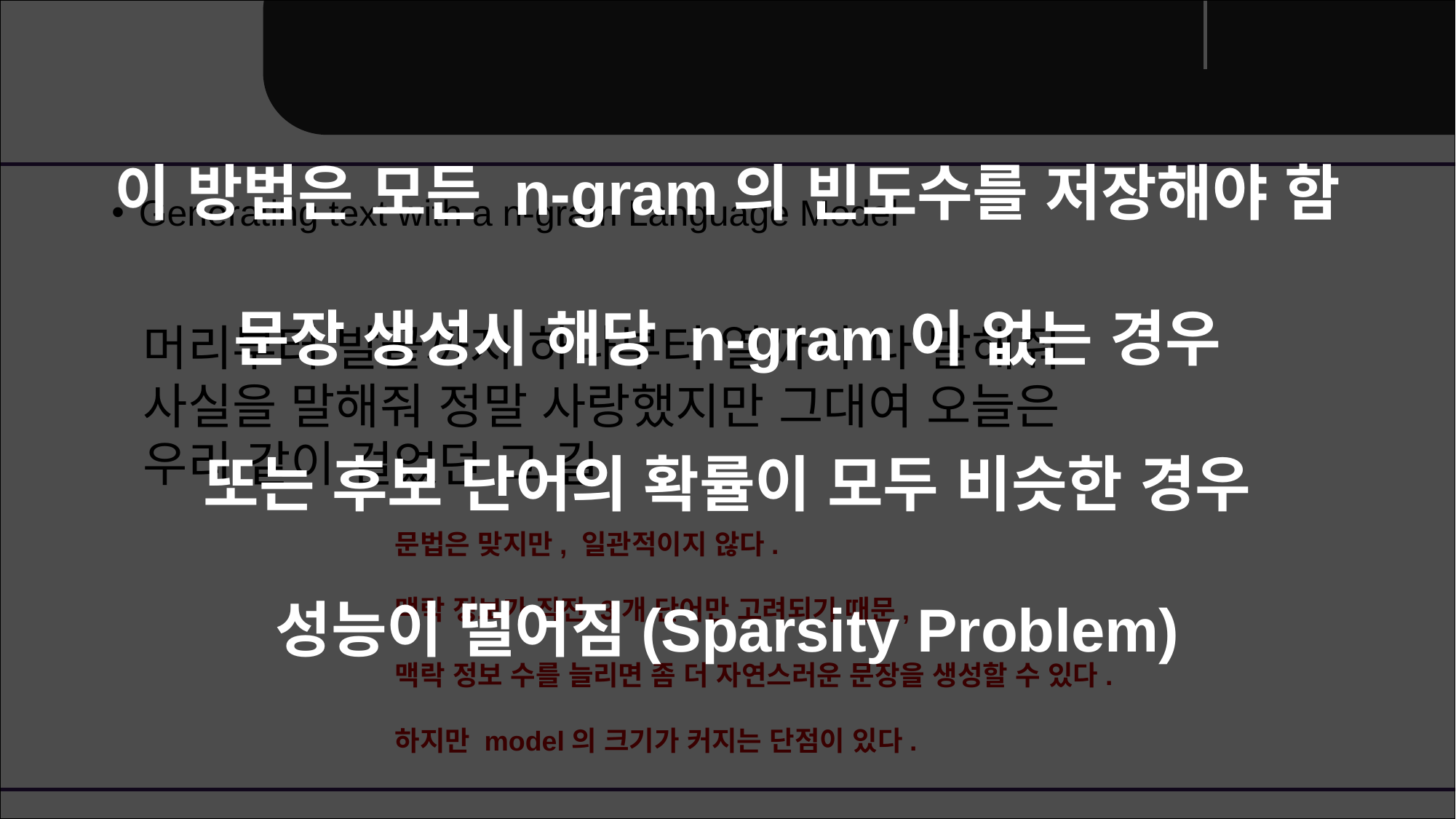

이 방법은 모든 n-gram의 빈도수를 저장해야 함

문장 생성시 해당 n-gram이 없는 경우

또는 후보 단어의 확률이 모두 비슷한 경우

성능이 떨어짐(Sparsity Problem)
Unit  01 ㅣ  자연어처리 개요
Generating text with a n-gram Language Model

머리부터 발끝까지 하나부터 열까지 다 말해줘
사실을 말해줘 정말 사랑했지만 그대여 오늘은
우리 같이 걸었던 그 길
문법은 맞지만, 일관적이지 않다.

맥락 정보가 직전 3개 단어만 고려되기 때문,

맥락 정보 수를 늘리면 좀 더 자연스러운 문장을 생성할 수 있다.

하지만 model의 크기가 커지는 단점이 있다.